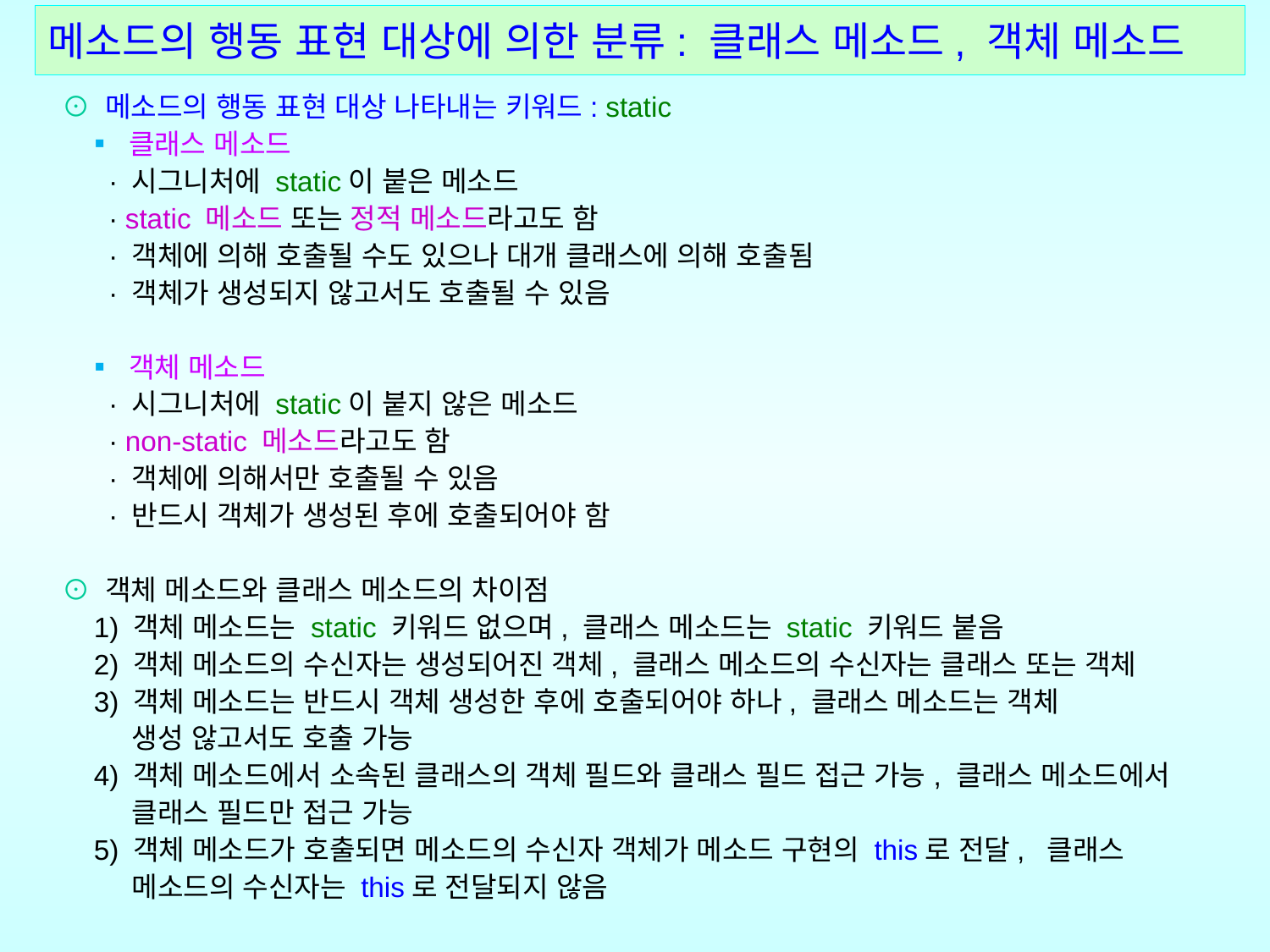

# 메소드의 행동 표현 대상에 의한 분류: 클래스 메소드, 객체 메소드
⊙ 메소드의 행동 표현 대상 나타내는 키워드: static
   ▪ 클래스 메소드
      ∙ 시그니처에 static이 붙은 메소드
      ∙ static 메소드 또는 정적 메소드라고도 함
      ∙ 객체에 의해 호출될 수도 있으나 대개 클래스에 의해 호출됨
      ∙ 객체가 생성되지 않고서도 호출될 수 있음

   ▪ 객체 메소드
      ∙ 시그니처에 static이 붙지 않은 메소드
      ∙ non-static 메소드라고도 함
      ∙ 객체에 의해서만 호출될 수 있음
      ∙ 반드시 객체가 생성된 후에 호출되어야 함

⊙ 객체 메소드와 클래스 메소드의 차이점
    1) 객체 메소드는 static 키워드 없으며, 클래스 메소드는 static 키워드 붙음
    2) 객체 메소드의 수신자는 생성되어진 객체, 클래스 메소드의 수신자는 클래스 또는 객체
    3) 객체 메소드는 반드시 객체 생성한 후에 호출되어야 하나, 클래스 메소드는 객체
        생성 않고서도 호출 가능
    4) 객체 메소드에서 소속된 클래스의 객체 필드와 클래스 필드 접근 가능, 클래스 메소드에서
        클래스 필드만 접근 가능
    5) 객체 메소드가 호출되면 메소드의 수신자 객체가 메소드 구현의 this로 전달,  클래스
        메소드의 수신자는 this로 전달되지 않음